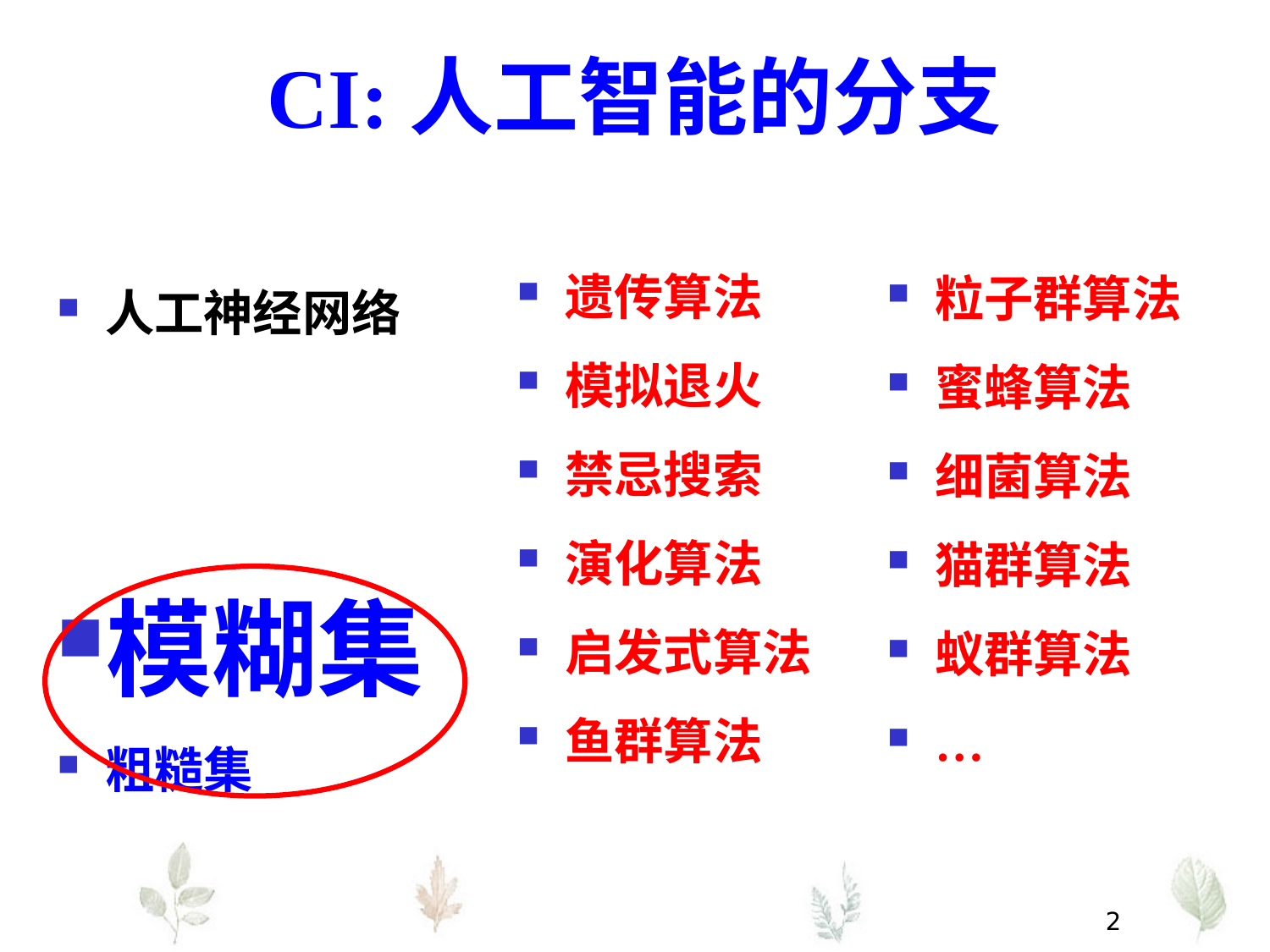

CI:人工智能的分支
遗传算法
模拟退火
禁忌搜索
演化算法
启发式算法
鱼群算法
粒子群算法
蜜蜂算法
细菌算法
猫群算法
蚁群算法
…
人工神经网络

模糊集
粗糙集

2